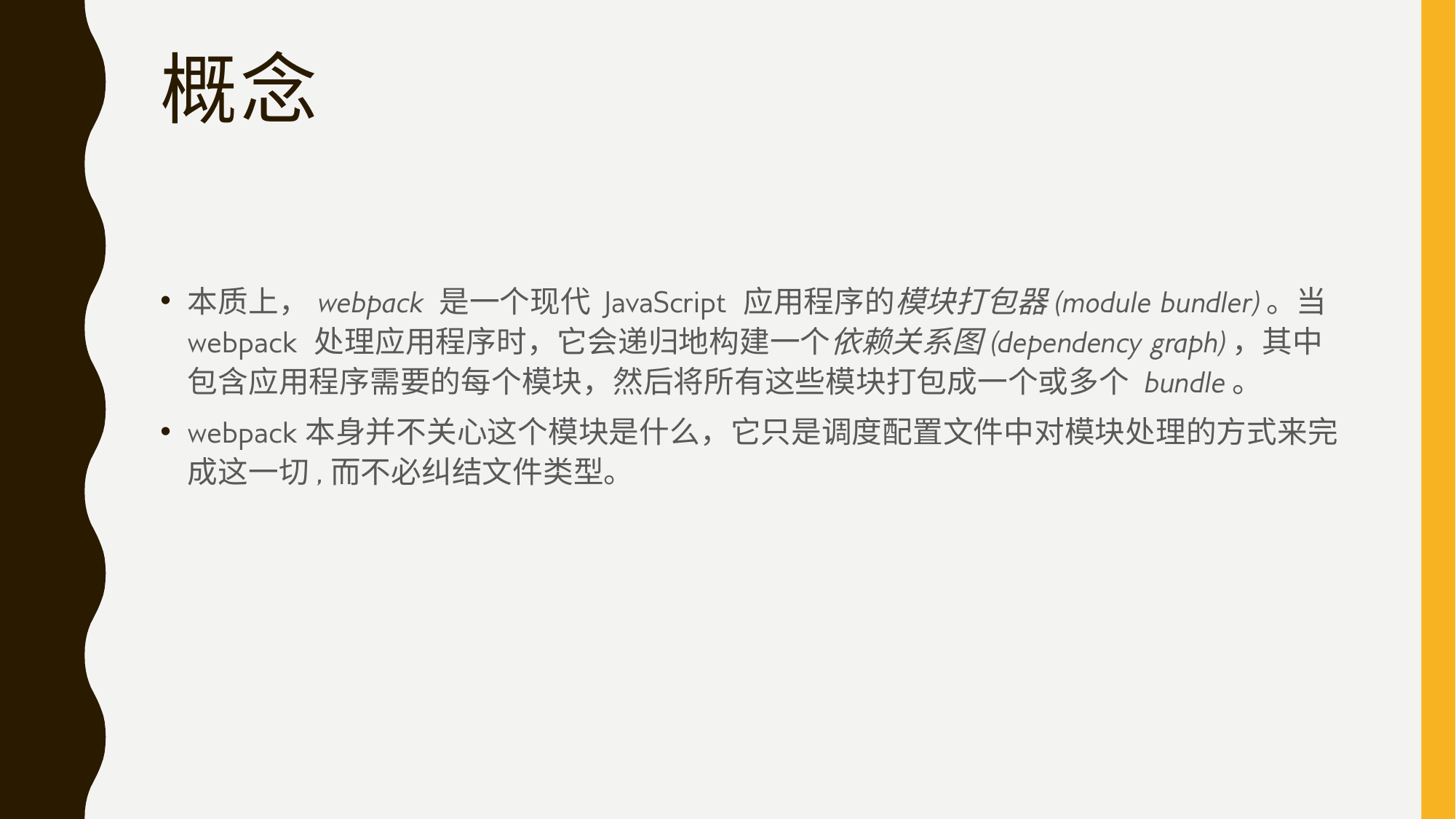

# 概念
本质上，webpack 是一个现代 JavaScript 应用程序的模块打包器(module bundler)。当 webpack 处理应用程序时，它会递归地构建一个依赖关系图(dependency graph)，其中包含应用程序需要的每个模块，然后将所有这些模块打包成一个或多个 bundle。
webpack本身并不关心这个模块是什么，它只是调度配置文件中对模块处理的方式来完成这一切,而不必纠结文件类型。